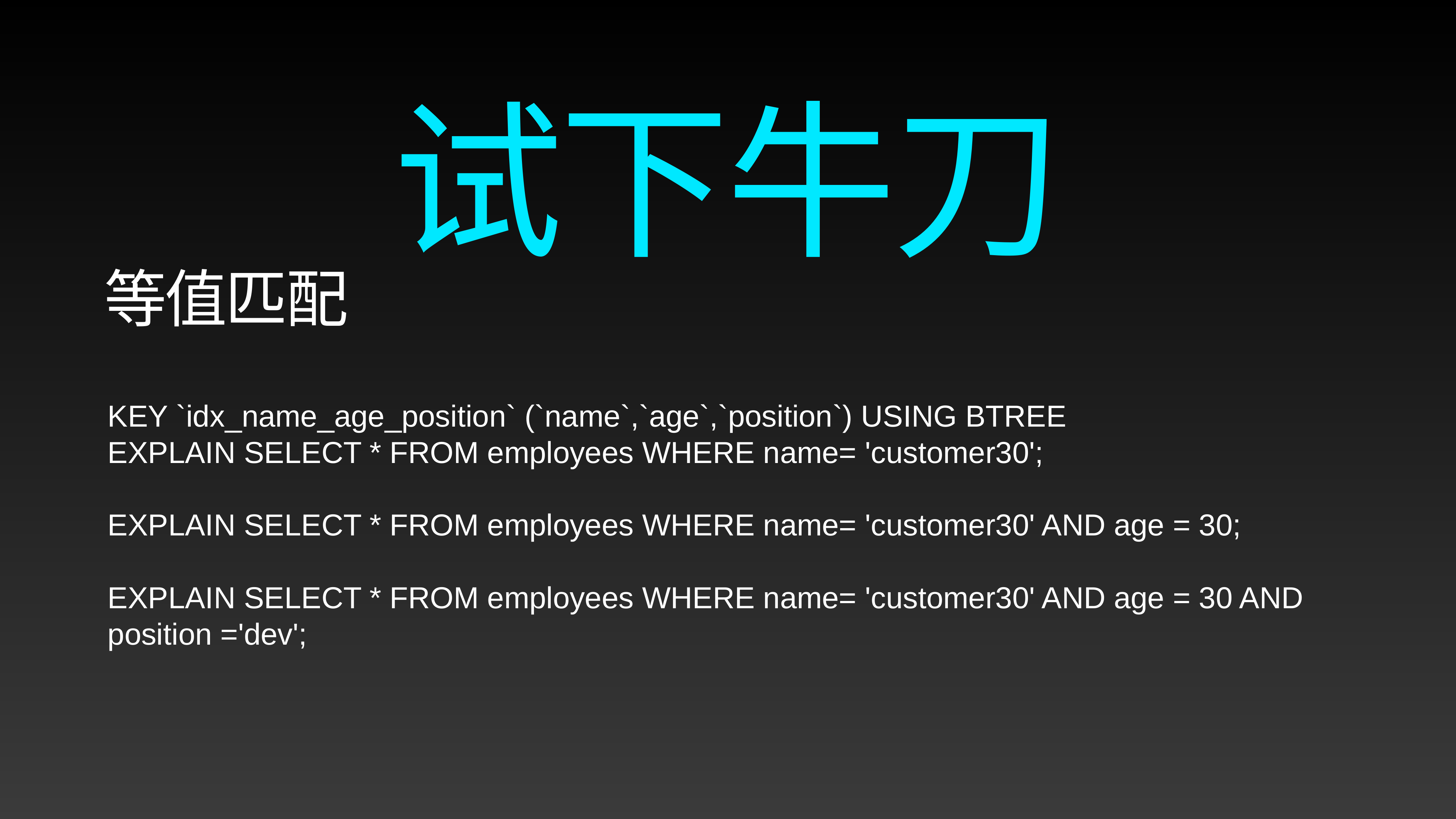

试下牛刀
等值匹配
KEY `idx_name_age_position` (`name`,`age`,`position`) USING BTREE
EXPLAIN SELECT * FROM employees WHERE name= 'customer30';

EXPLAIN SELECT * FROM employees WHERE name= 'customer30' AND age = 30;

EXPLAIN SELECT * FROM employees WHERE name= 'customer30' AND age = 30 AND position ='dev';